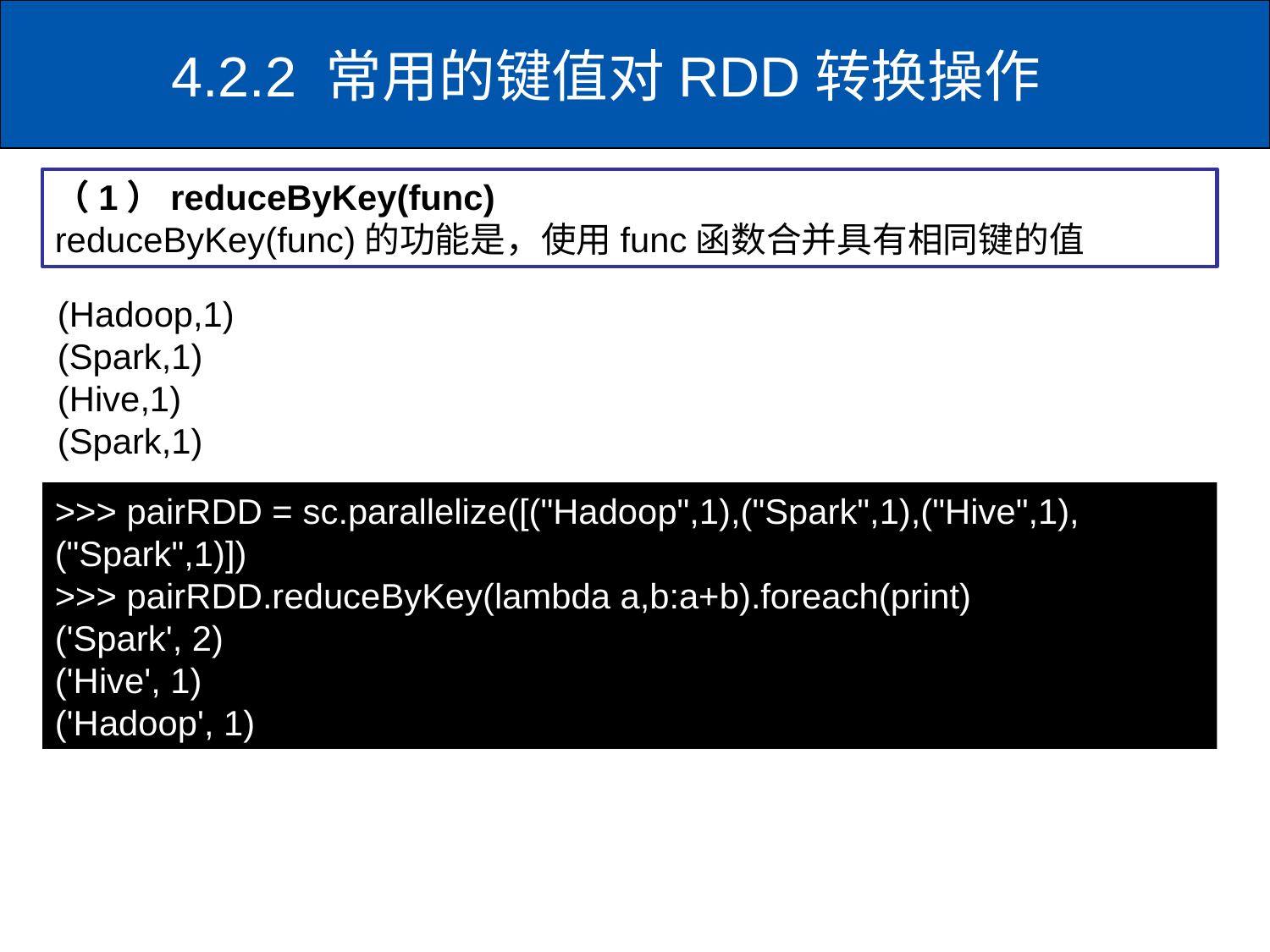

# 4.2.2 常用的键值对RDD转换操作
（1）reduceByKey(func)
reduceByKey(func)的功能是，使用func函数合并具有相同键的值
(Hadoop,1)
(Spark,1)
(Hive,1)
(Spark,1)
>>> pairRDD = sc.parallelize([("Hadoop",1),("Spark",1),("Hive",1),("Spark",1)])
>>> pairRDD.reduceByKey(lambda a,b:a+b).foreach(print)
('Spark', 2)
('Hive', 1)
('Hadoop', 1)